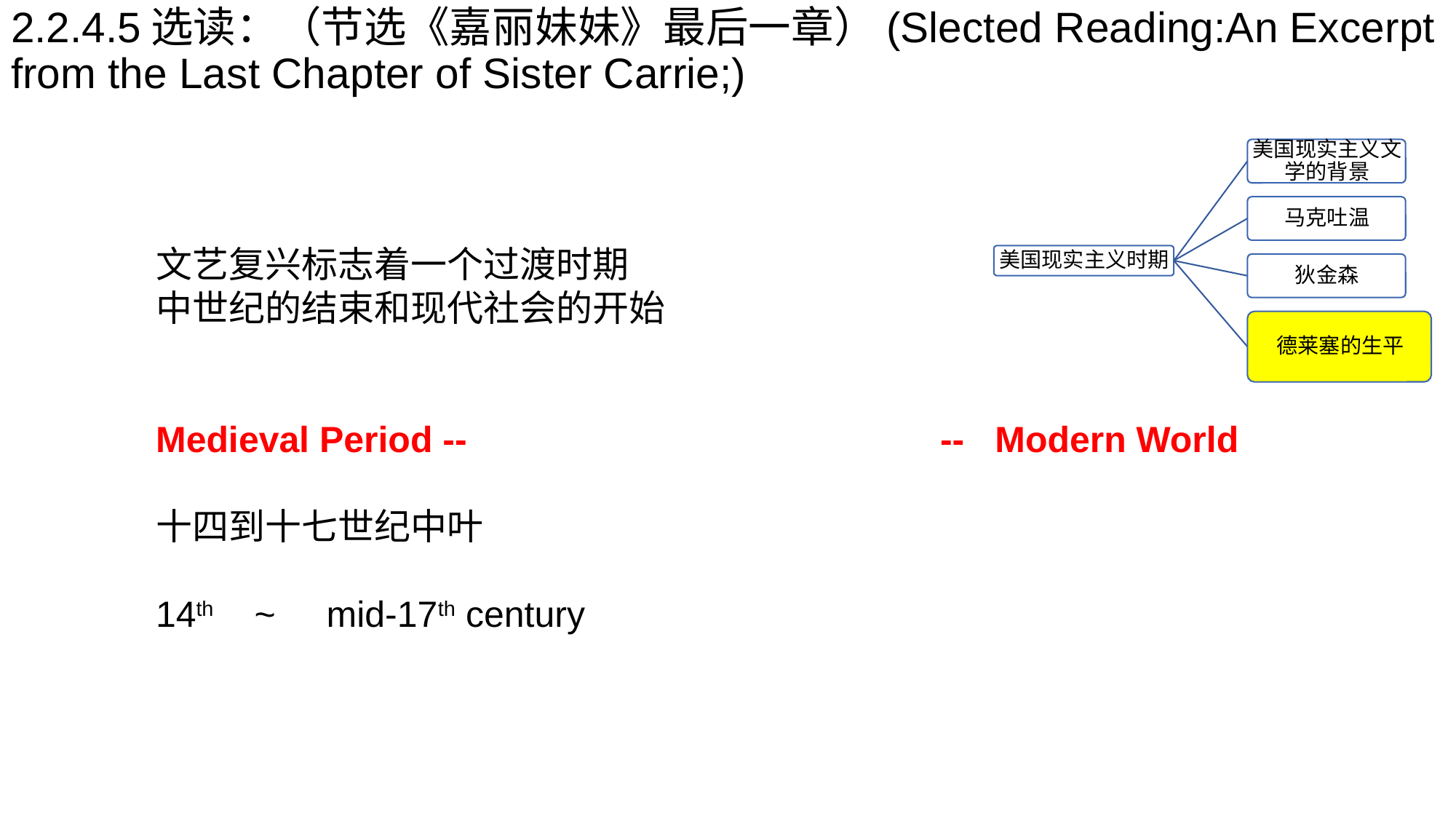

# 2.2.4.5选读：（节选《嘉丽妹妹》最后一章）(Slected Reading:An Excerpt from the Last Chapter of Sister Carrie;)
美国现实主义时期

美国现实主义文学的背景

马克吐温

狄金森

德莱塞的生平
文艺复兴标志着一个过渡时期
中世纪的结束和现代社会的开始

Medieval Period -- 					  --   Modern World

十四到十七世纪中叶

14th    ~     mid-17th century